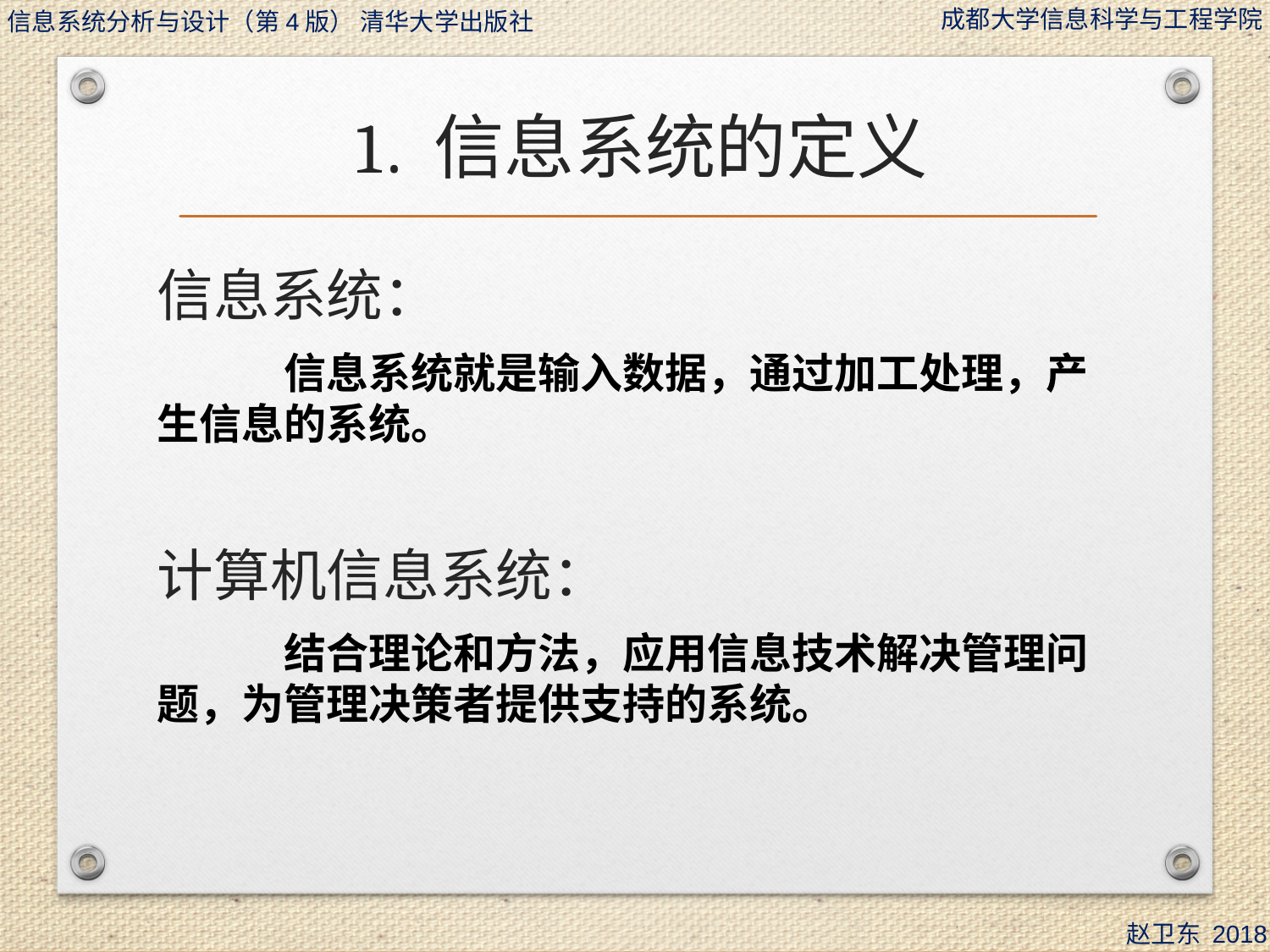

# 1. 信息系统的定义
信息系统：
	信息系统就是输入数据，通过加工处理，产生信息的系统。

计算机信息系统：
	结合理论和方法，应用信息技术解决管理问题，为管理决策者提供支持的系统。